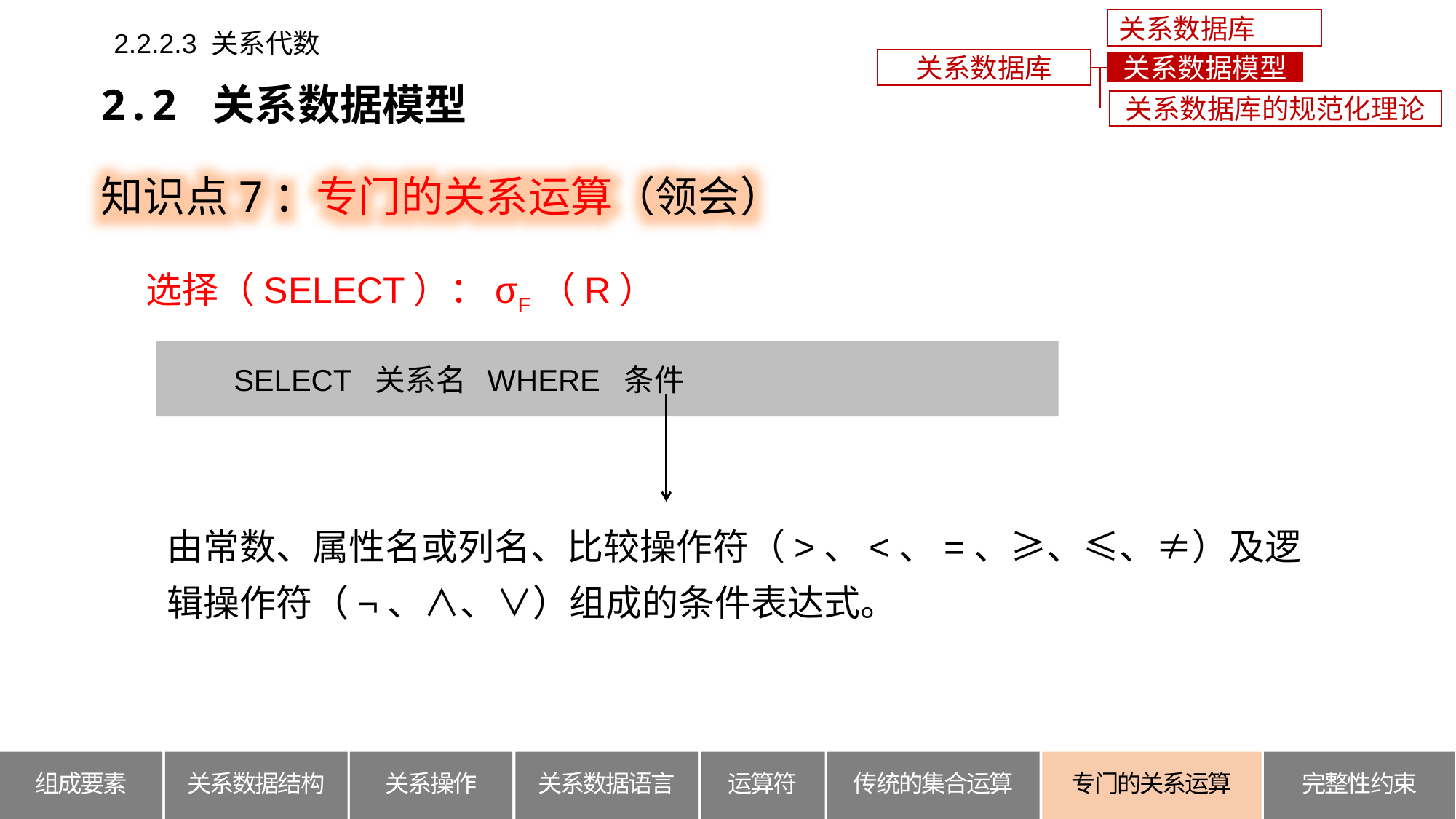

关系数据库概述
2.2.2.3 关系代数
关系数据库
关系数据模型
2.2 关系数据模型
关系数据库的规范化理论
知识点7：专门的关系运算（领会）
选择（SELECT）：σF（R）
        SELECT  关系名  WHERE  条件
由常数、属性名或列名、比较操作符（>、<、=、≥、≤、≠）及逻辑操作符（¬、∧、∨）组成的条件表达式。
关系数据结构
组成要素
关系操作
关系数据语言
运算符
传统的集合运算
专门的关系运算
完整性约束